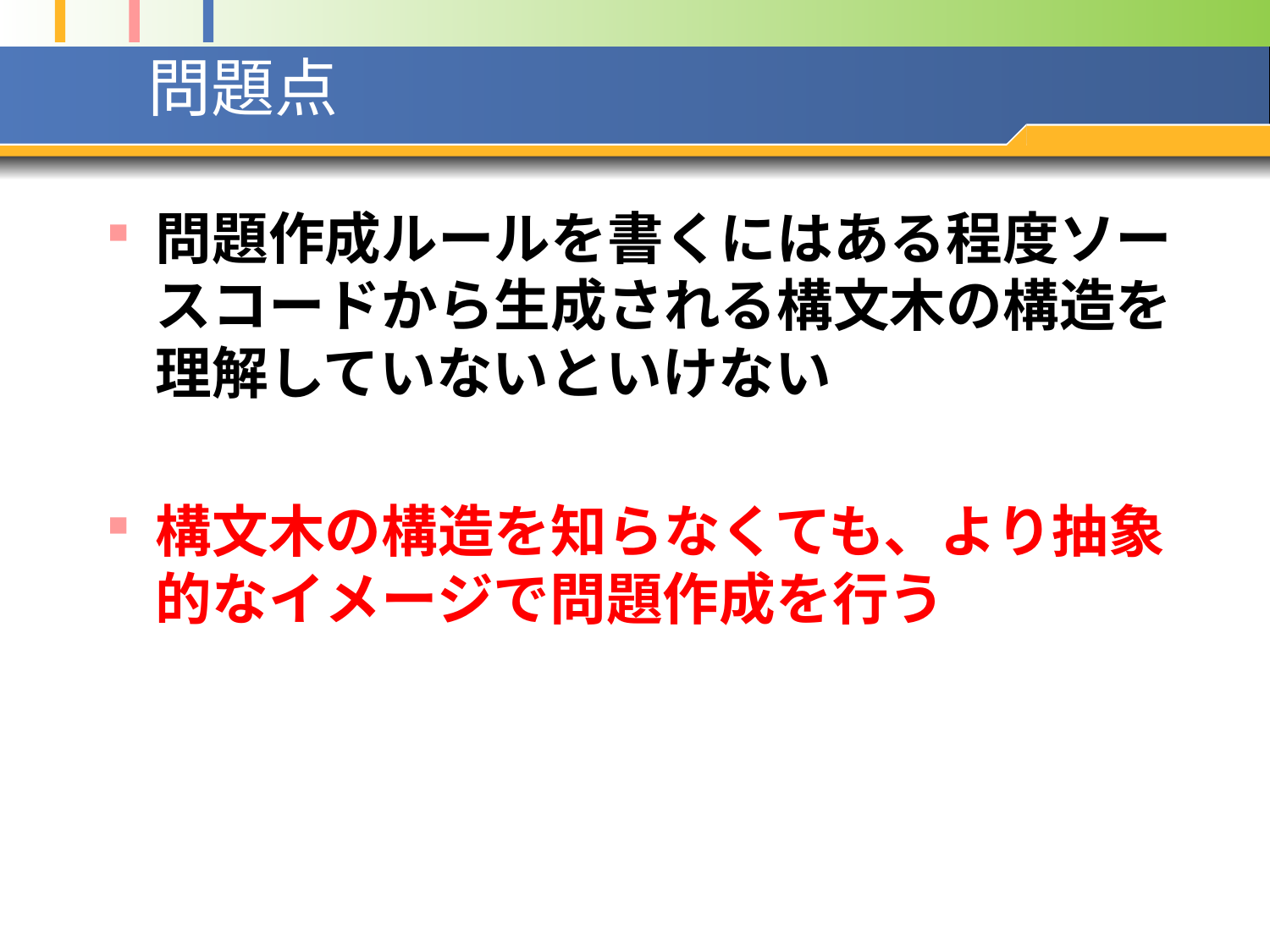

# 問題点
問題作成ルールを書くにはある程度ソースコードから生成される構文木の構造を理解していないといけない

構文木の構造を知らなくても、より抽象的なイメージで問題作成を行う